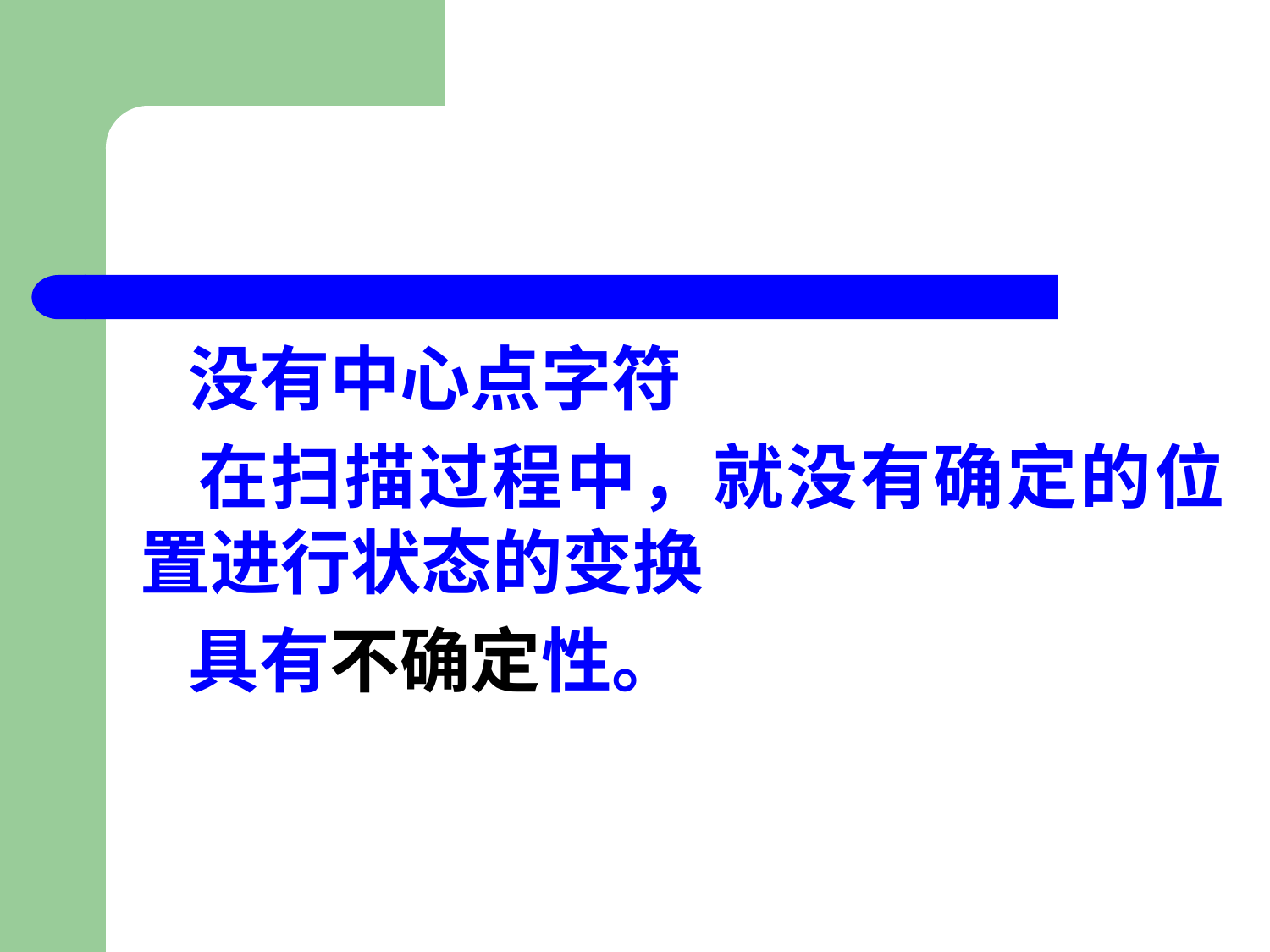

#
  没有中心点字符
  在扫描过程中，就没有确定的位置进行状态的变换
  具有不确定性。